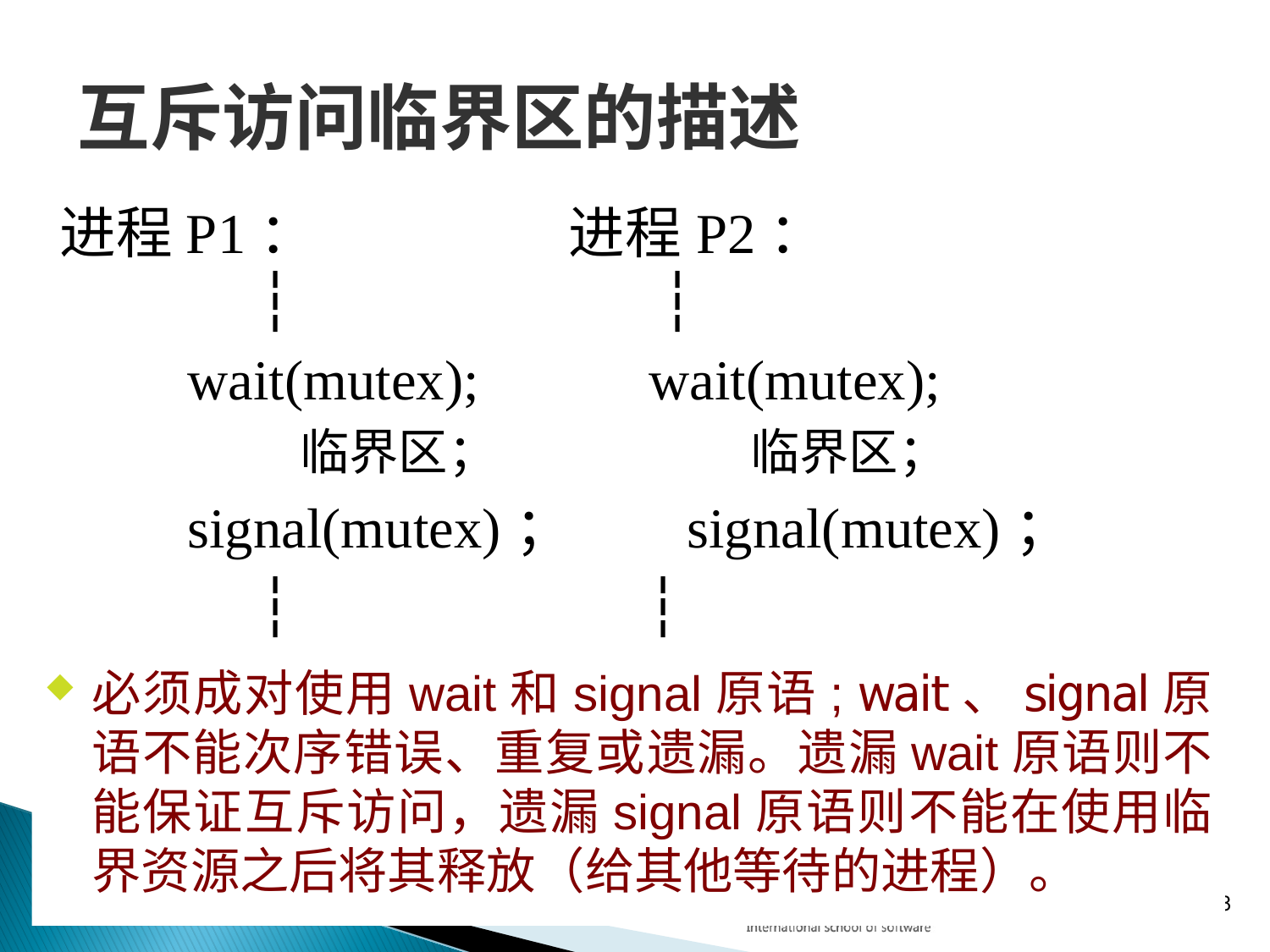

# 互斥访问临界区的描述
进程P1：                    进程P2：
              ┆                          ┆
         wait(mutex);            wait(mutex);
		      临界区；                       临界区；
         signal(mutex)；        signal(mutex)；
              ┆                         ┆
必须成对使用wait和signal原语; wait、signal原语不能次序错误、重复或遗漏。遗漏wait原语则不能保证互斥访问，遗漏signal原语则不能在使用临界资源之后将其释放（给其他等待的进程）。